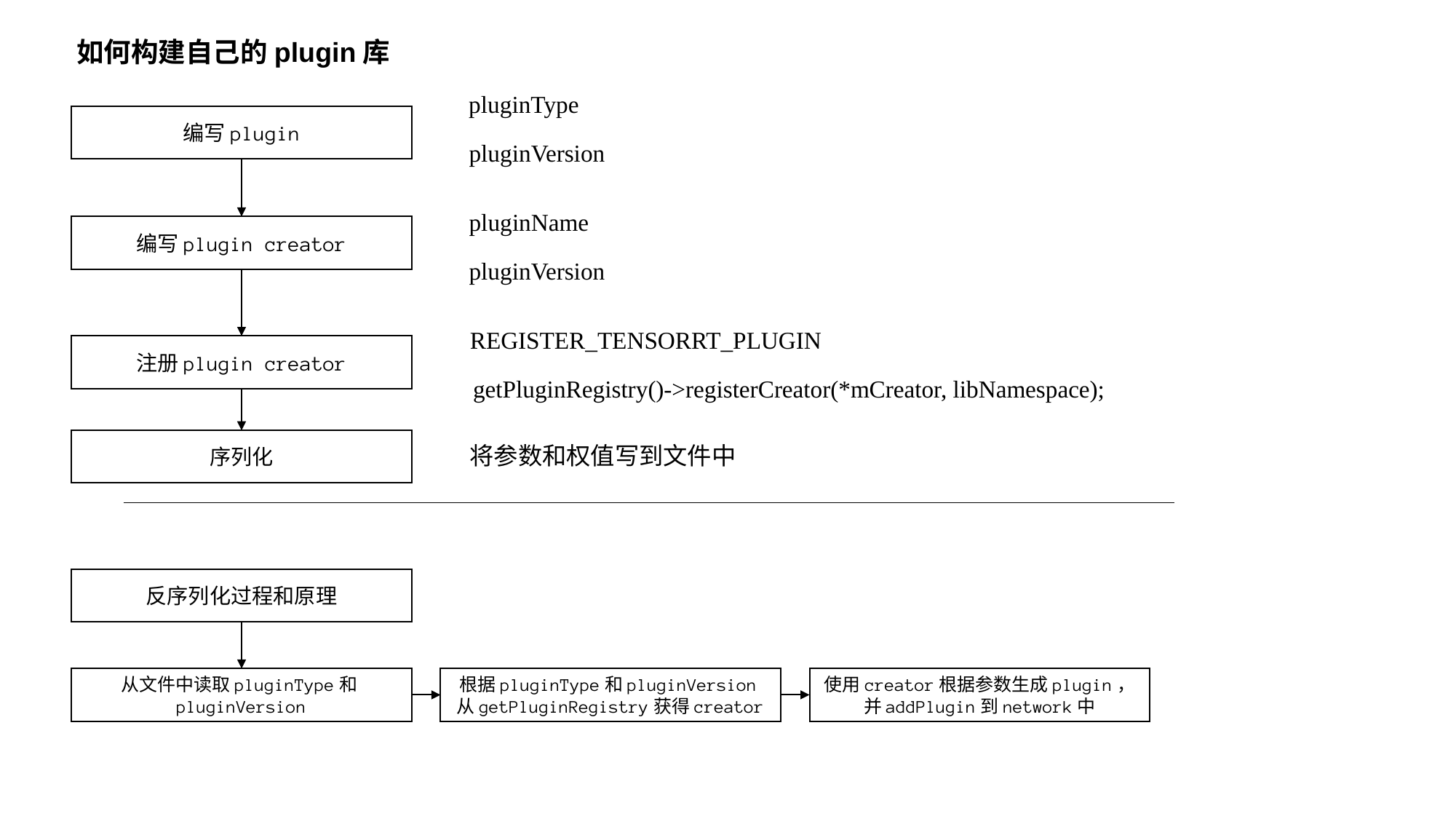

如何构建自己的plugin库
pluginType
编写plugin
pluginVersion
pluginName
编写plugin creator
pluginVersion
REGISTER_TENSORRT_PLUGIN
注册plugin creator
getPluginRegistry()->registerCreator(*mCreator, libNamespace);
序列化
将参数和权值写到文件中
反序列化过程和原理
从文件中读取pluginType和pluginVersion
根据pluginType和pluginVersion从getPluginRegistry获得creator
使用creator根据参数生成plugin，并addPlugin到network中